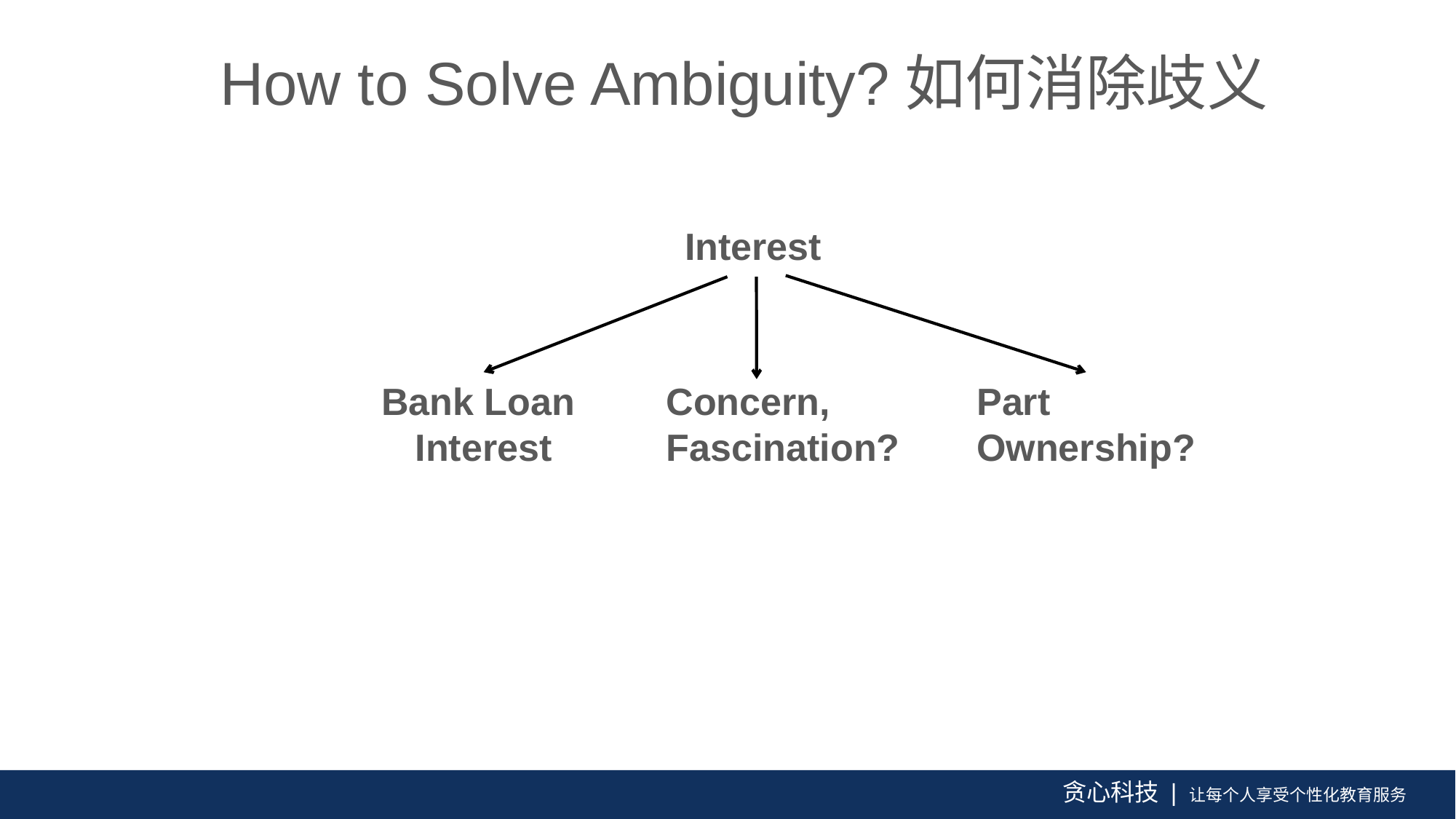

How to Solve Ambiguity?如何消除歧义
Interest
Bank Loan
Interest
Concern,
Fascination?
Part
Ownership?